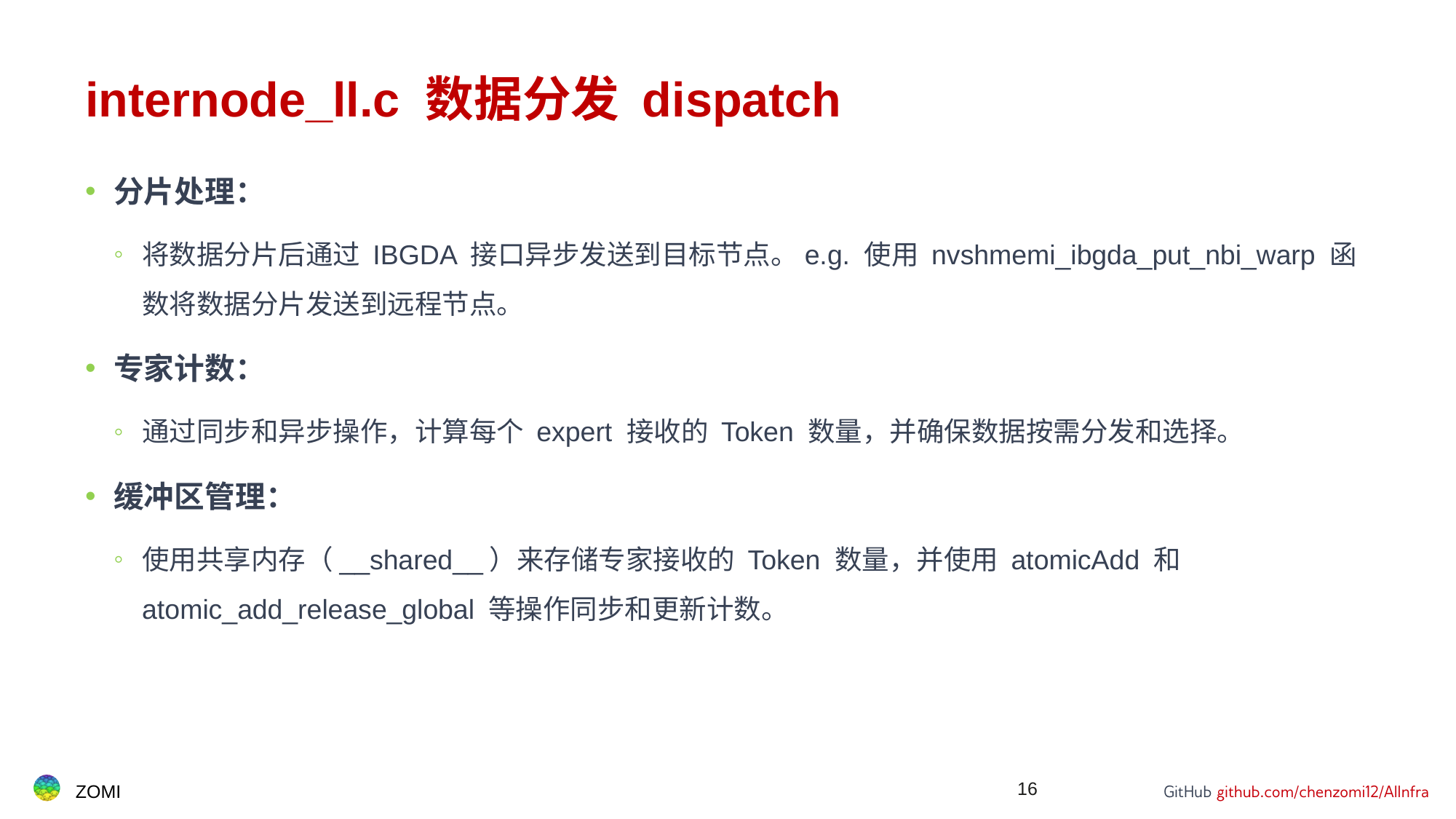

# internode_ll.c 数据分发 dispatch
分片处理：
将数据分片后通过 IBGDA 接口异步发送到目标节点。e.g. 使用 nvshmemi_ibgda_put_nbi_warp 函数将数据分片发送到远程节点。
专家计数：
通过同步和异步操作，计算每个 expert 接收的 Token 数量，并确保数据按需分发和选择。
缓冲区管理：
使用共享内存（__shared__）来存储专家接收的 Token 数量，并使用 atomicAdd 和 atomic_add_release_global 等操作同步和更新计数。